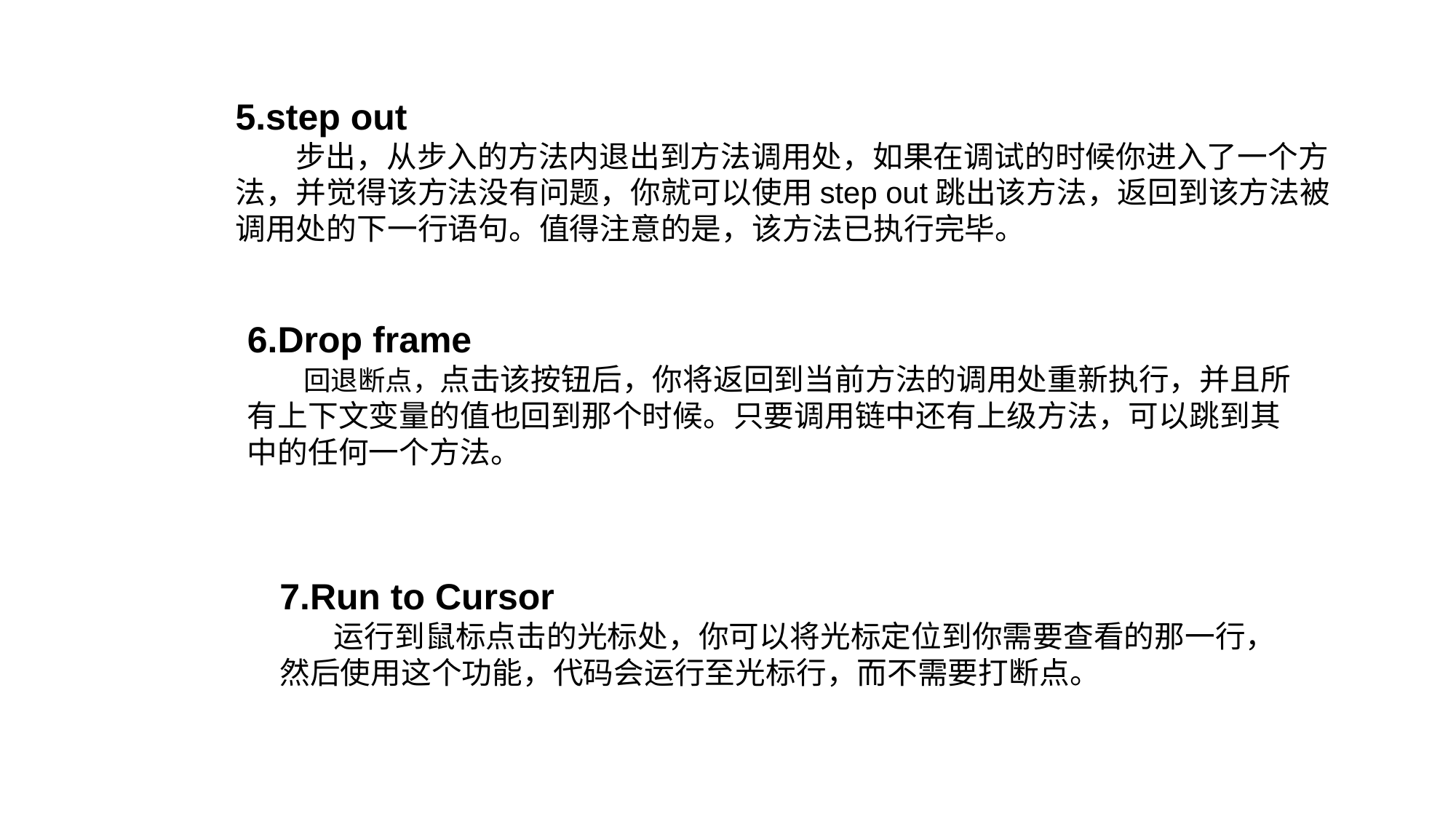

5.step out
        步出，从步入的方法内退出到方法调用处，如果在调试的时候你进入了一个方法，并觉得该方法没有问题，你就可以使用step out跳出该方法，返回到该方法被调用处的下一行语句。值得注意的是，该方法已执行完毕。
6.Drop frame
        回退断点，点击该按钮后，你将返回到当前方法的调用处重新执行，并且所有上下文变量的值也回到那个时候。只要调用链中还有上级方法，可以跳到其中的任何一个方法。
7.Run to Cursor
       运行到鼠标点击的光标处，你可以将光标定位到你需要查看的那一行，然后使用这个功能，代码会运行至光标行，而不需要打断点。